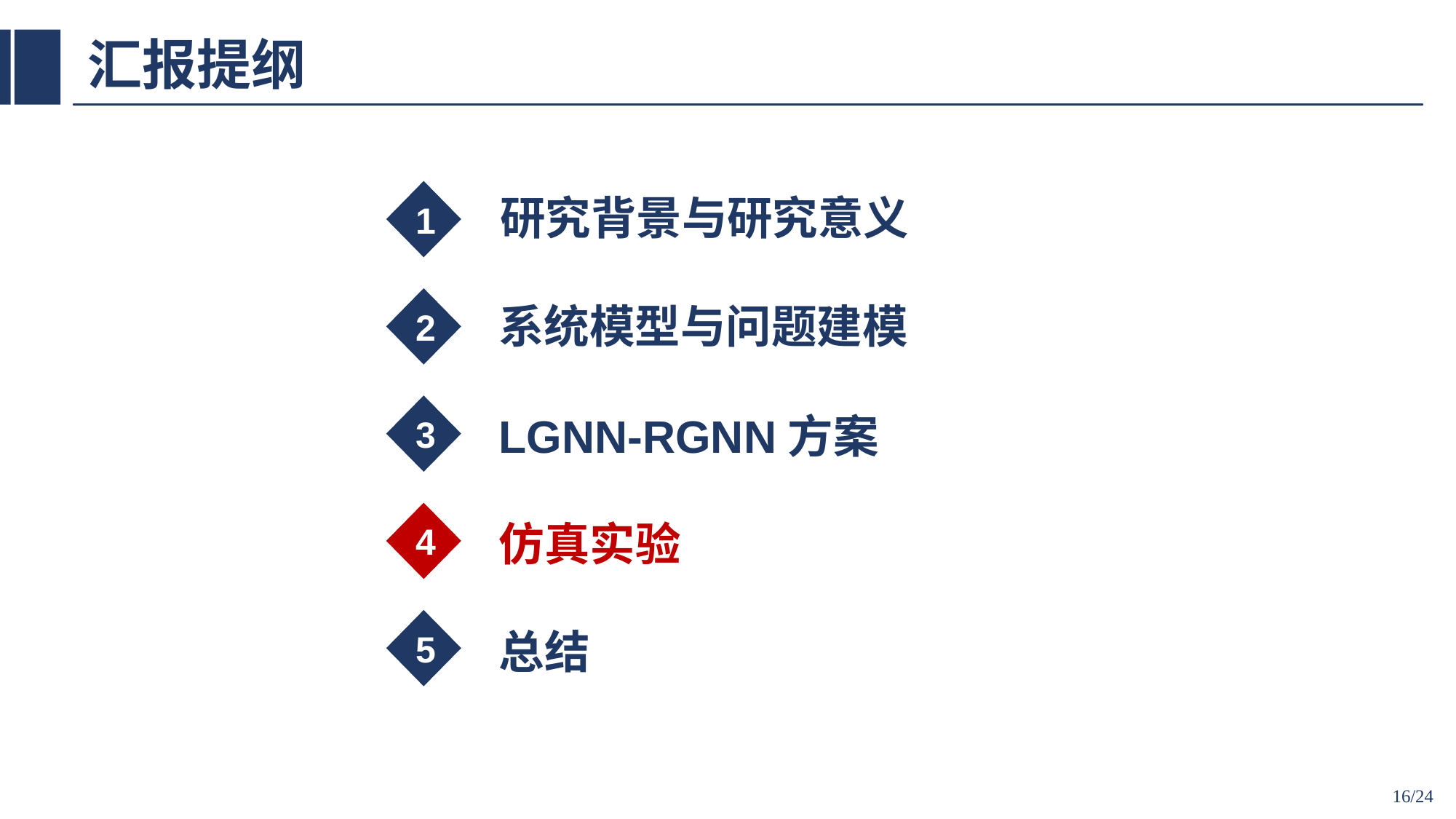

# 汇报提纲
1
研究背景与研究意义
2
系统模型与问题建模
3
LGNN-RGNN方案
4
仿真实验
5
总结
16/24